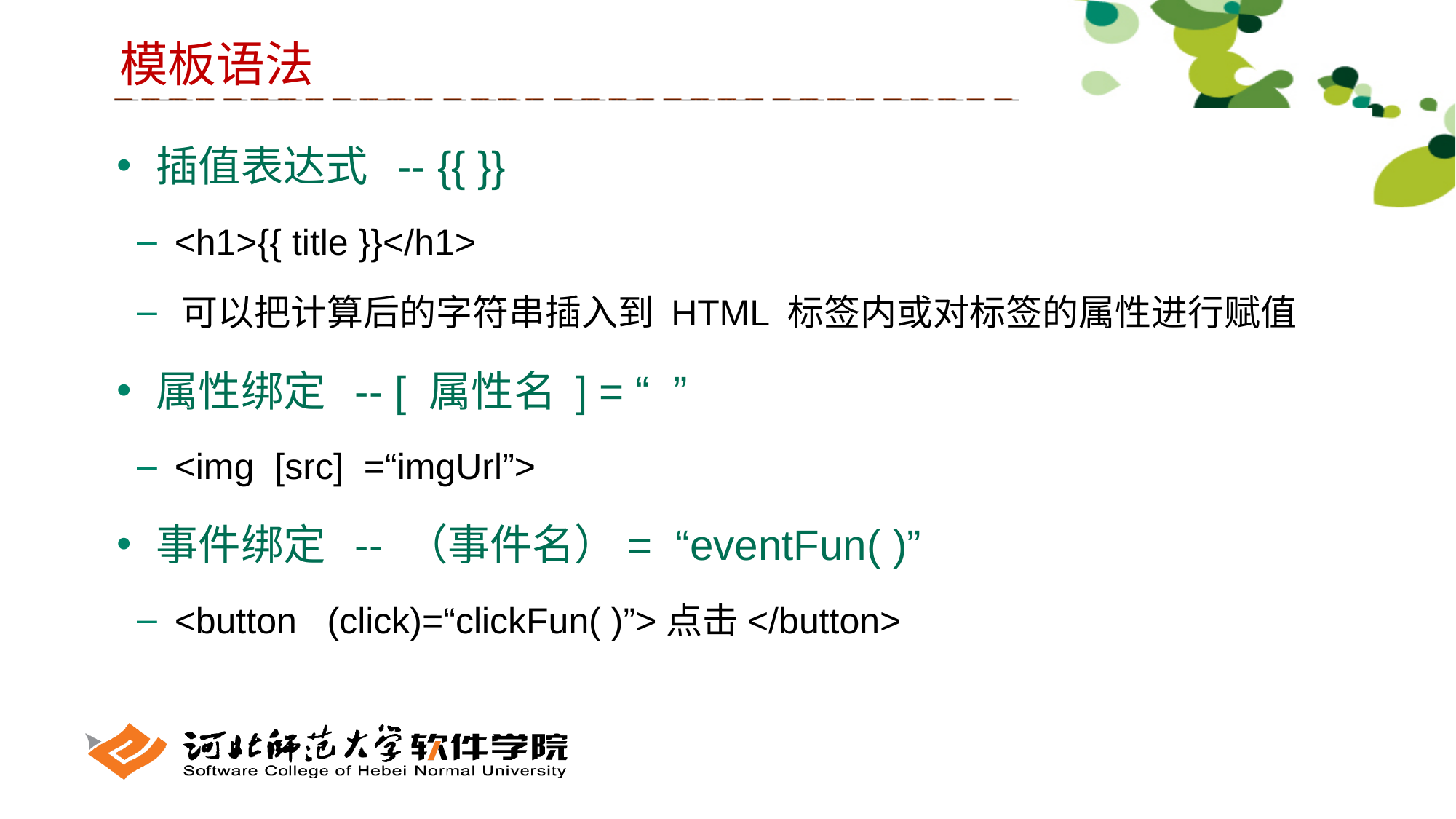

模板语法
 插值表达式  -- {{ }}
 <h1>{{ title }}</h1>
 可以把计算后的字符串插入到 HTML 标签内或对标签的属性进行赋值
 属性绑定  -- [ 属性名 ] = “  ”
 <img  [src]  =“imgUrl”>
 事件绑定  -- （事件名）=  “eventFun( )”
 <button   (click)=“clickFun( )”>点击</button>